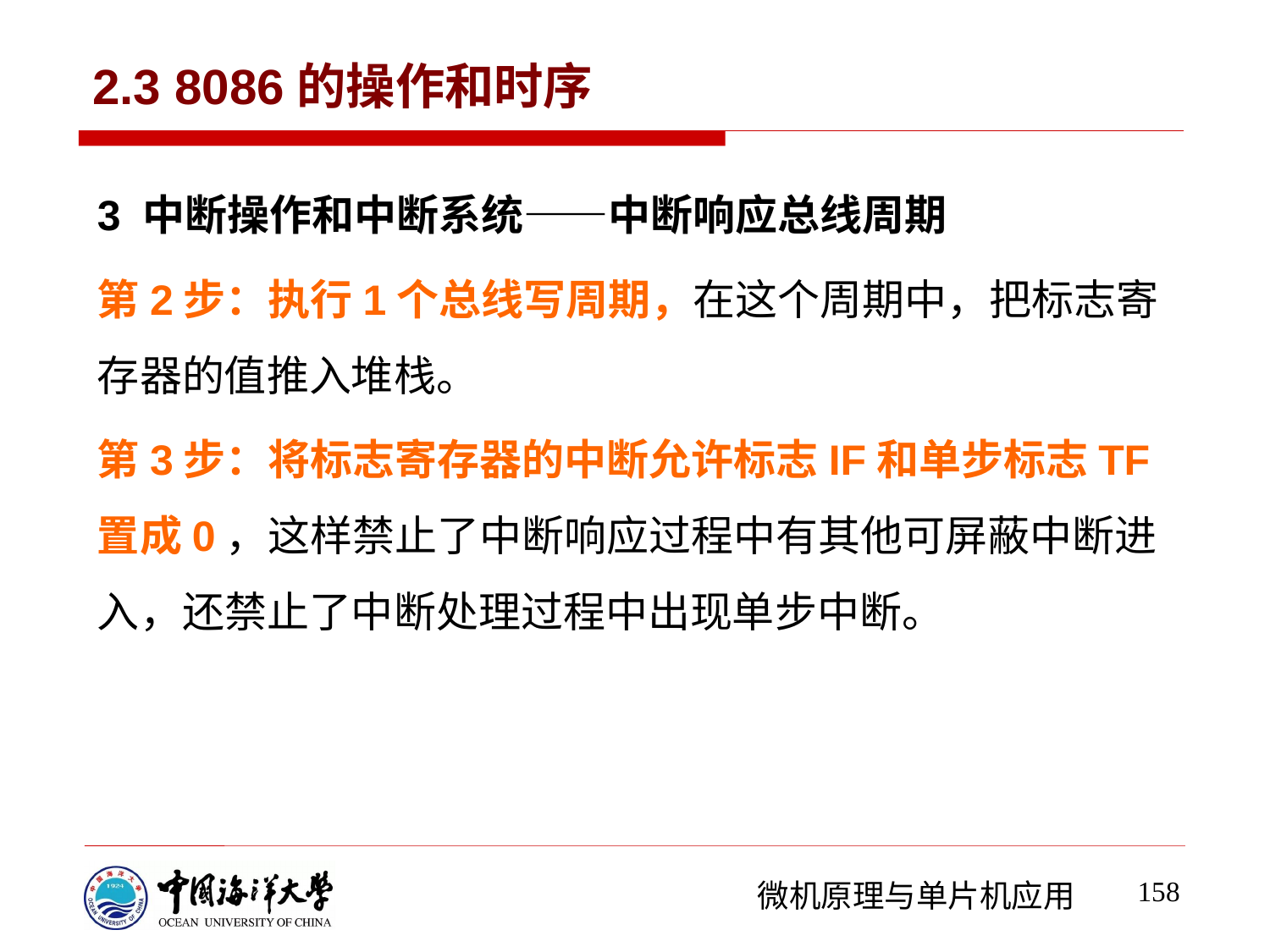

# 2.3 8086的操作和时序
3 中断操作和中断系统——中断响应总线周期
第2步：执行1个总线写周期，在这个周期中，把标志寄存器的值推入堆栈。
第3步：将标志寄存器的中断允许标志IF和单步标志TF置成0，这样禁止了中断响应过程中有其他可屏蔽中断进入，还禁止了中断处理过程中出现单步中断。
158